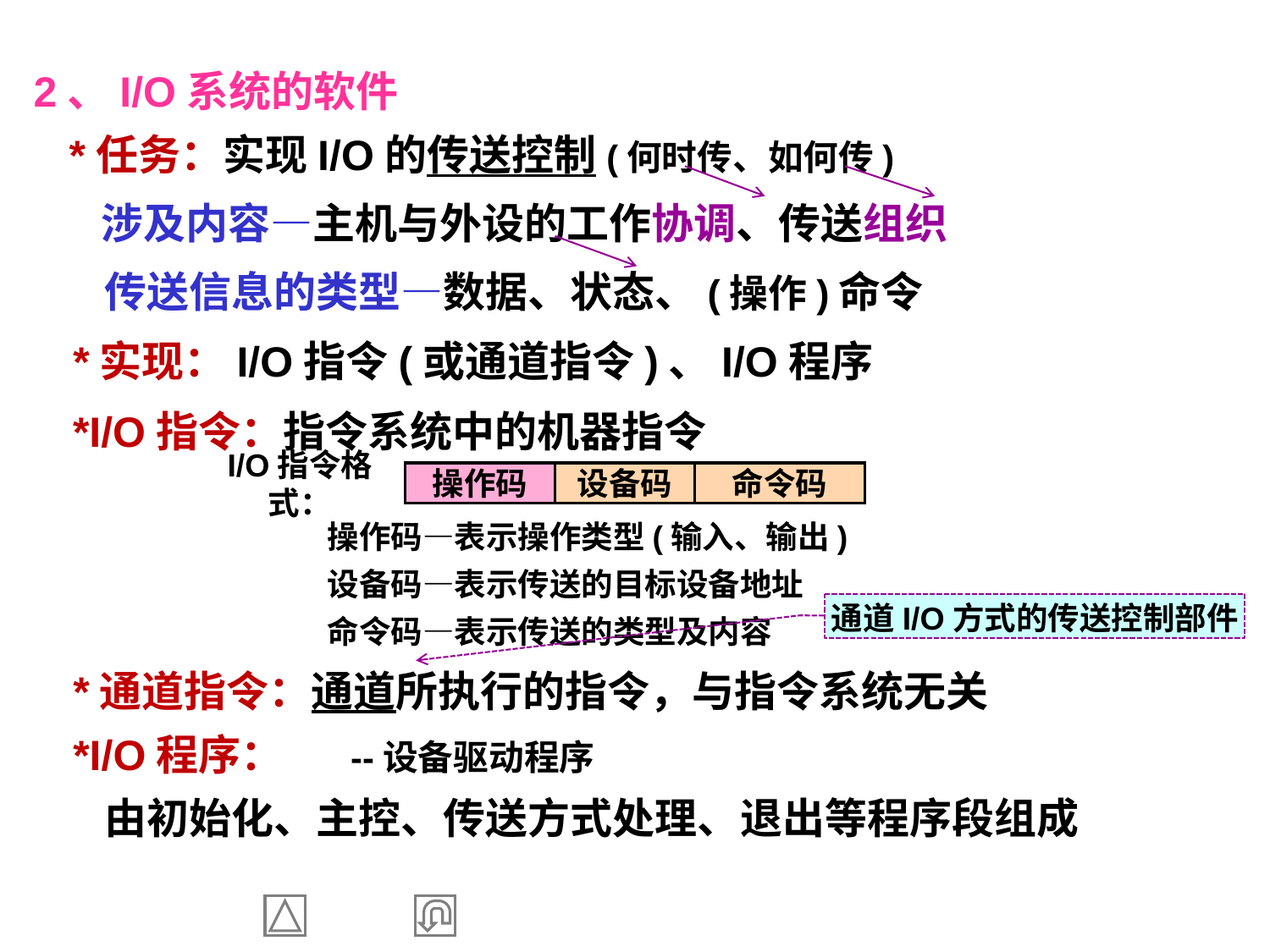

2、I/O系统的软件
   *任务：实现I/O的传送控制(何时传、如何传)
      涉及内容—主机与外设的工作协调、传送组织
      传送信息的类型—数据、状态、(操作)命令
   *实现：I/O指令(或通道指令)、I/O程序
   *I/O指令：指令系统中的机器指令
I/O指令格式：
操作码
设备码
命令码
操作码—表示操作类型(输入、输出)
设备码—表示传送的目标设备地址
命令码—表示传送的类型及内容
通道I/O方式的传送控制部件
   *通道指令：通道所执行的指令，与指令系统无关
   *I/O程序：      --设备驱动程序
      由初始化、主控、传送方式处理、退出等程序段组成

5